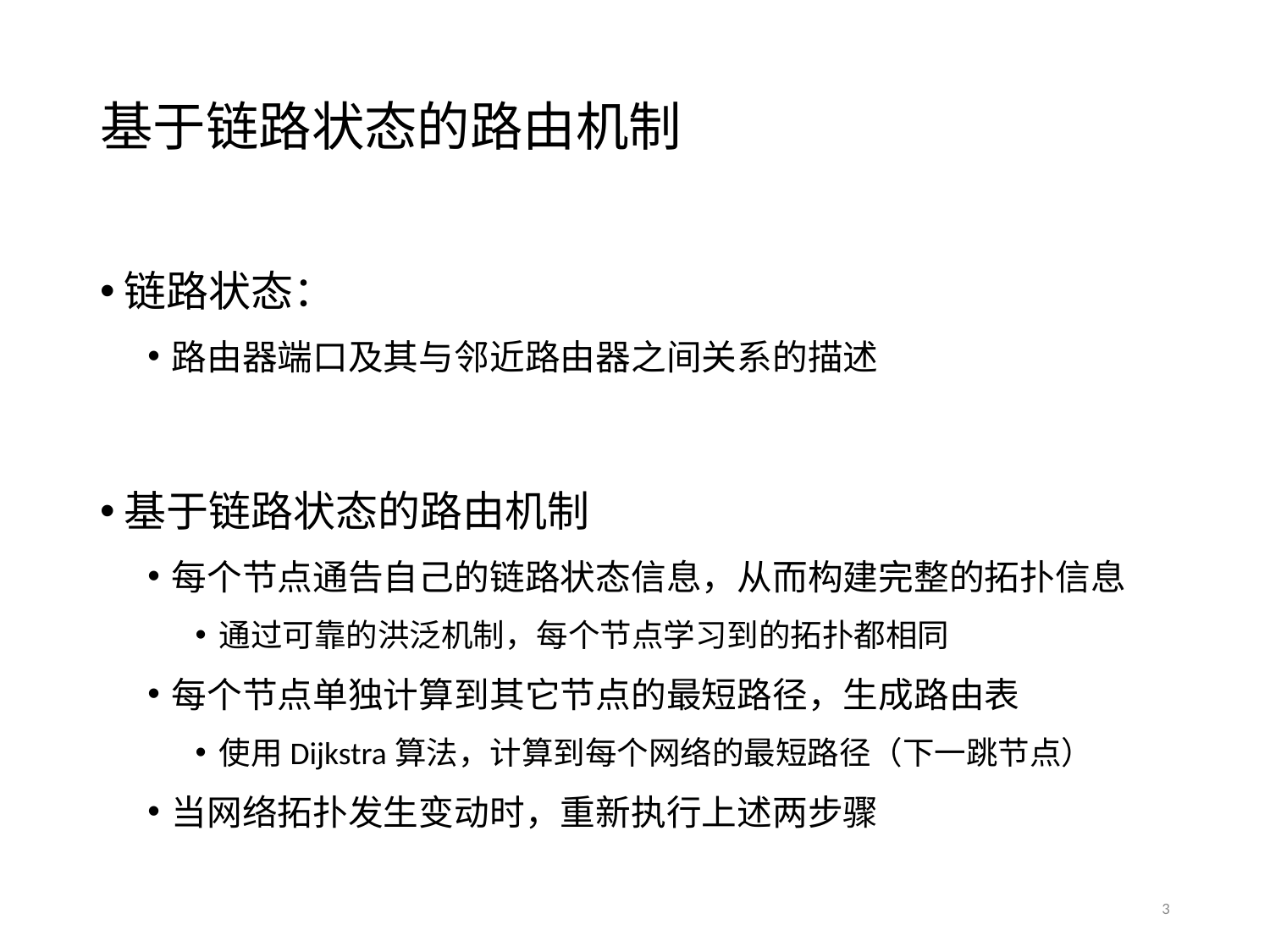

# 基于链路状态的路由机制
链路状态：
路由器端口及其与邻近路由器之间关系的描述

基于链路状态的路由机制
每个节点通告自己的链路状态信息，从而构建完整的拓扑信息
通过可靠的洪泛机制，每个节点学习到的拓扑都相同
每个节点单独计算到其它节点的最短路径，生成路由表
使用Dijkstra算法，计算到每个网络的最短路径（下一跳节点）
当网络拓扑发生变动时，重新执行上述两步骤
3